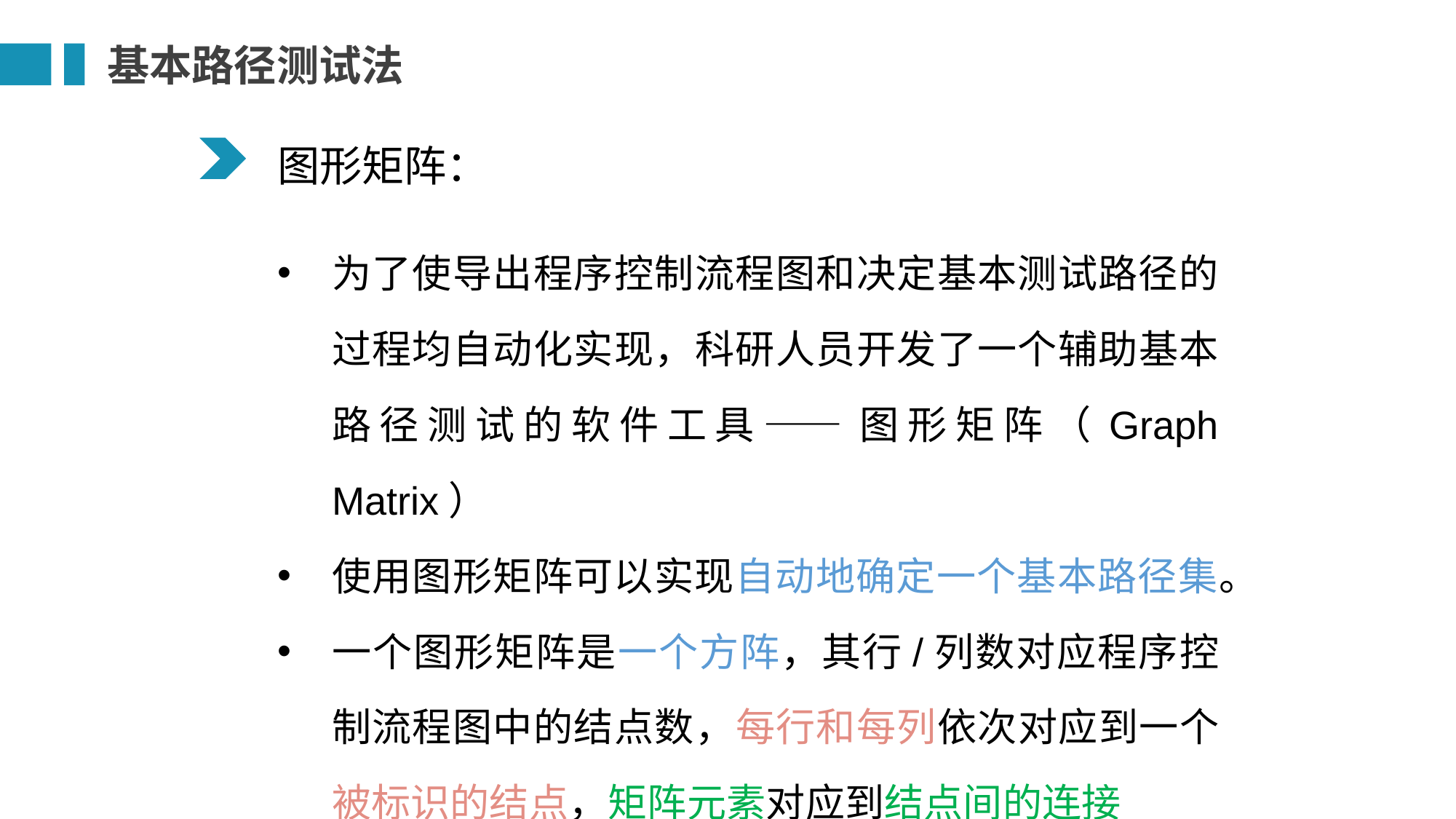

基本路径测试法

图形矩阵：

为了使导出程序控制流程图和决定基本测试路径的过程均自动化实现，科研人员开发了一个辅助基本路径测试的软件工具——图形矩阵（Graph Matrix）
使用图形矩阵可以实现自动地确定一个基本路径集。
一个图形矩阵是一个方阵，其行/列数对应程序控制流程图中的结点数，每行和每列依次对应到一个被标识的结点，矩阵元素对应到结点间的连接
98